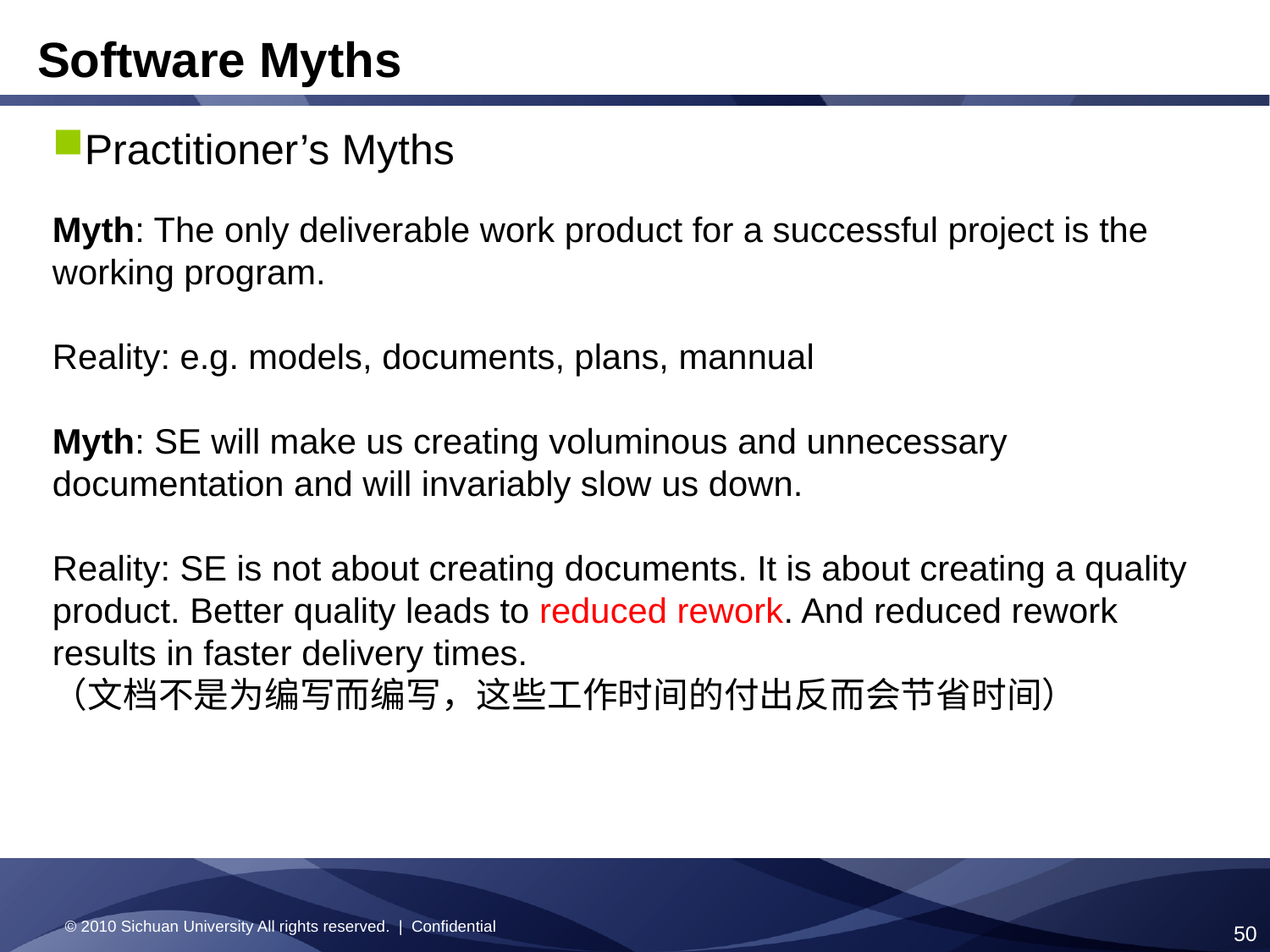

Software Myths
Practitioner’s Myths

Myth: The only deliverable work product for a successful project is the working program.

Reality: e.g. models, documents, plans, mannual

Myth: SE will make us creating voluminous and unnecessary documentation and will invariably slow us down.

Reality: SE is not about creating documents. It is about creating a quality product. Better quality leads to reduced rework. And reduced rework results in faster delivery times.
（文档不是为编写而编写，这些工作时间的付出反而会节省时间）
© 2010 Sichuan University All rights reserved.  |  Confidential
50